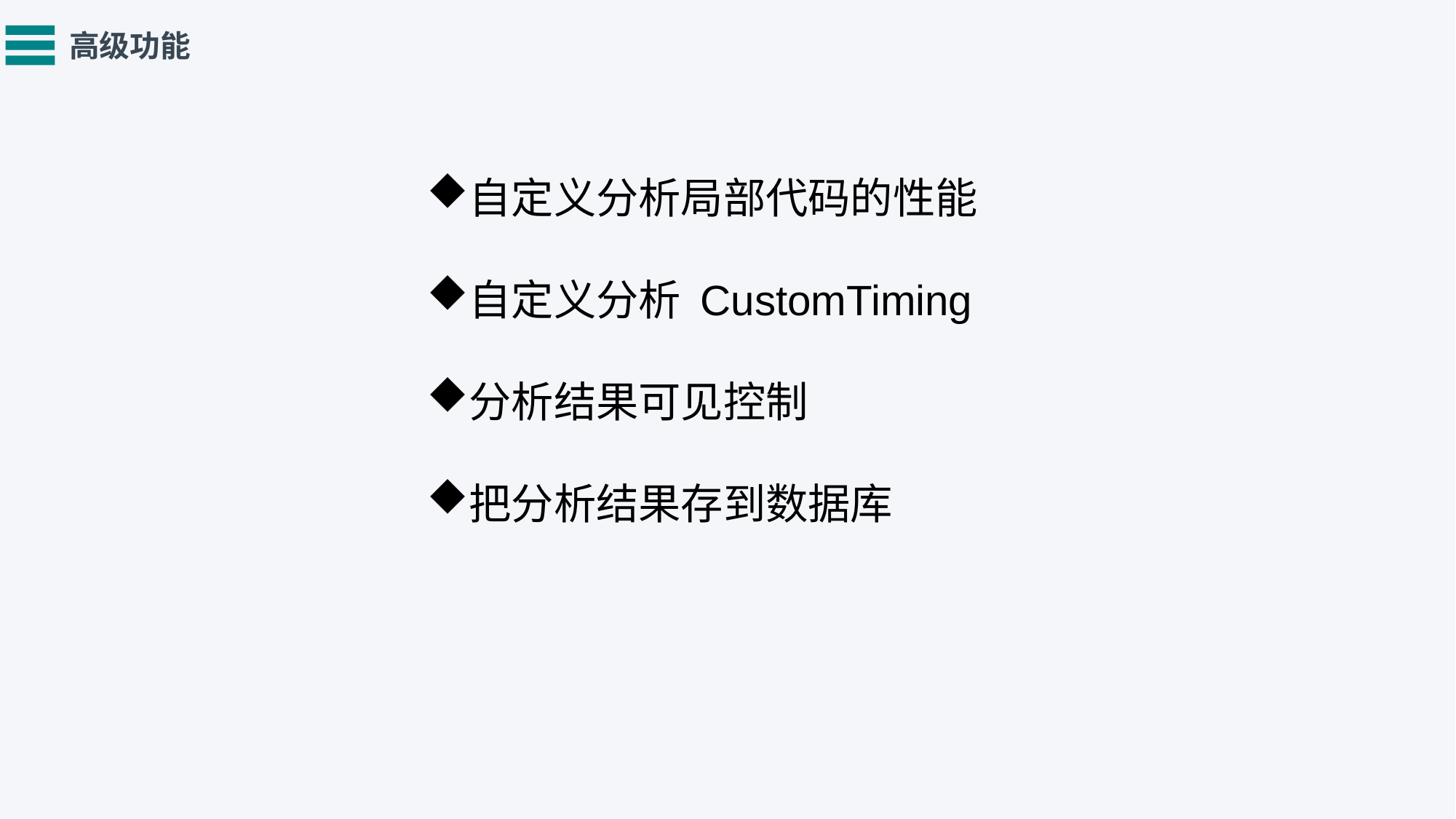

高级功能

自定义分析局部代码的性能

自定义分析 CustomTiming

分析结果可见控制

把分析结果存到数据库